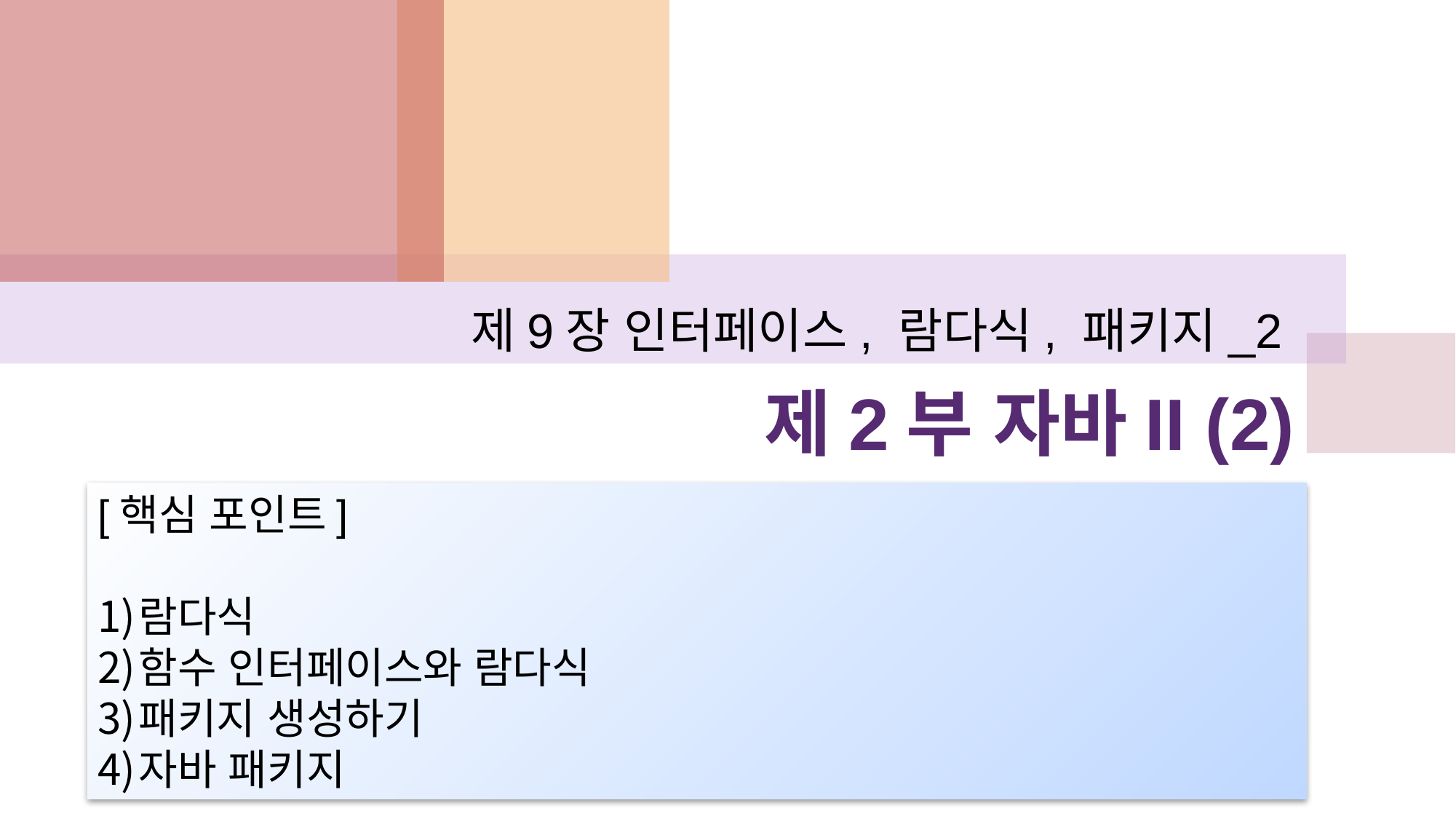

제9장 인터페이스, 람다식, 패키지_2
# 제2부 자바II (2)
[핵심 포인트]

람다식
함수 인터페이스와 람다식
패키지 생성하기
자바 패키지